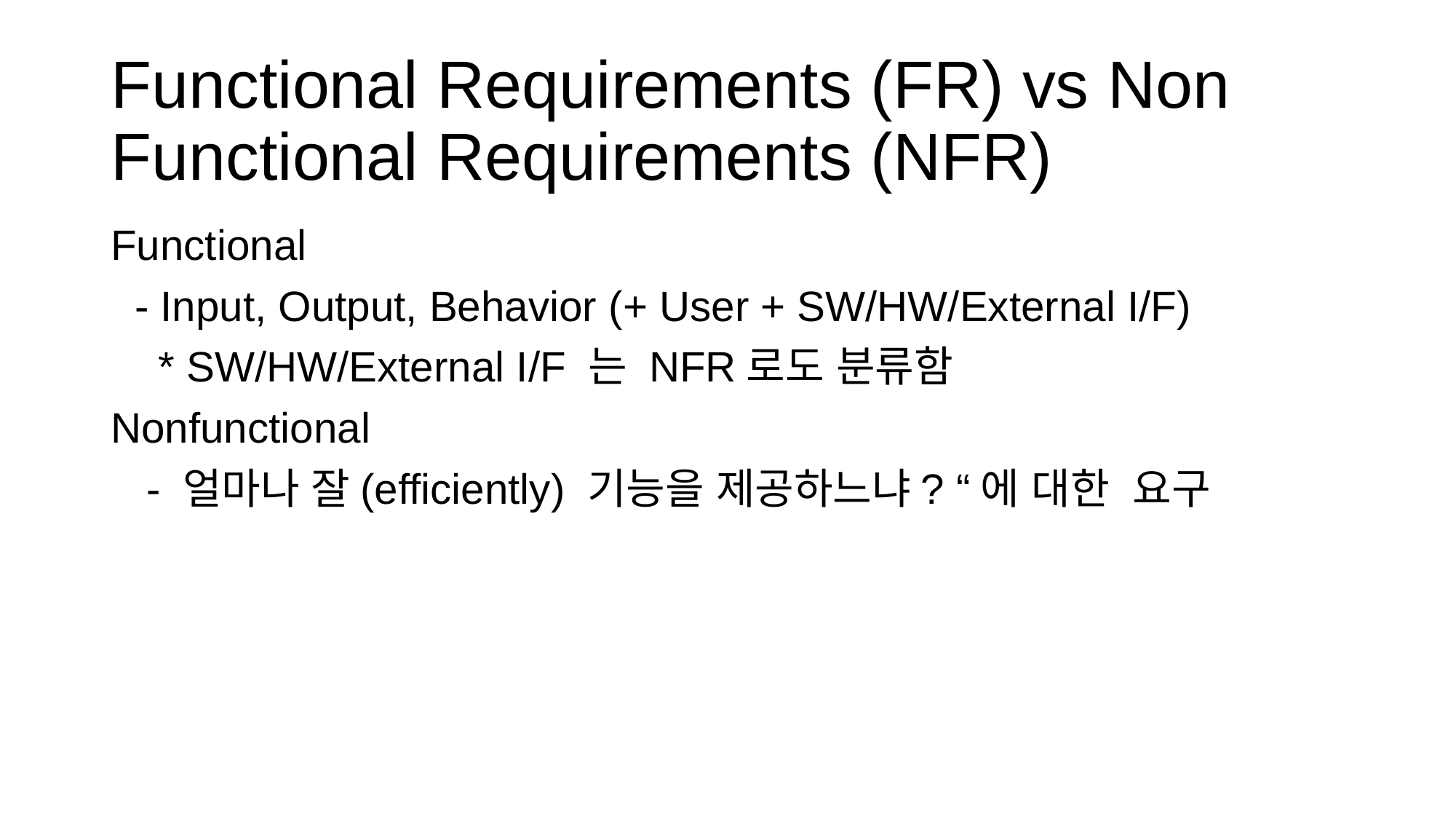

# Functional Requirements (FR) vs Non Functional Requirements (NFR)
Functional
  - Input, Output, Behavior (+ User + SW/HW/External I/F)
    * SW/HW/External I/F 는 NFR로도 분류함
Nonfunctional
   - 얼마나 잘(efficiently) 기능을 제공하느냐? “에 대한  요구